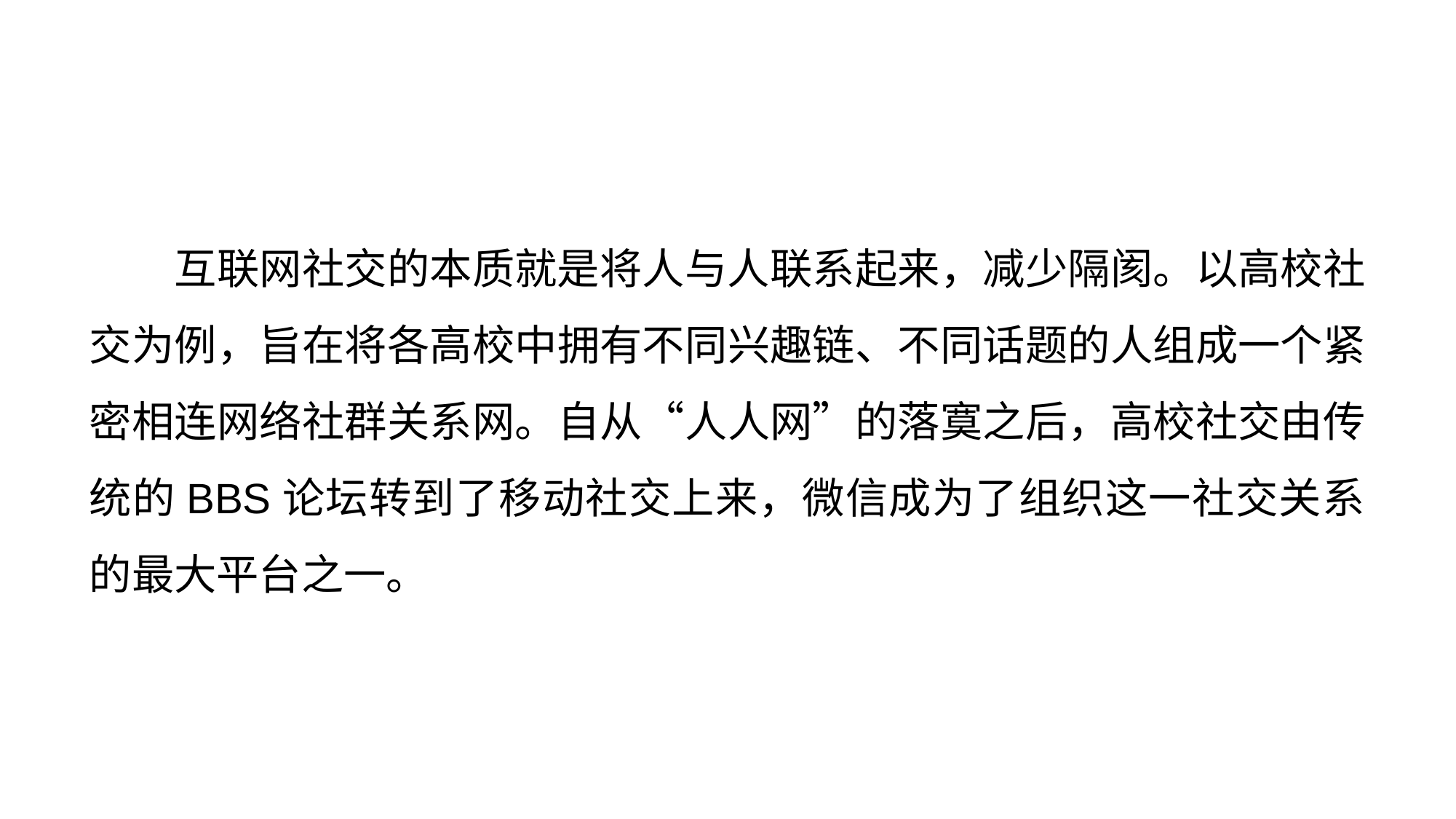

互联网社交的本质就是将人与人联系起来，减少隔阂。以高校社交为例，旨在将各高校中拥有不同兴趣链、不同话题的人组成一个紧密相连网络社群关系网。自从“人人网”的落寞之后，高校社交由传统的BBS论坛转到了移动社交上来，微信成为了组织这一社交关系的最大平台之一。